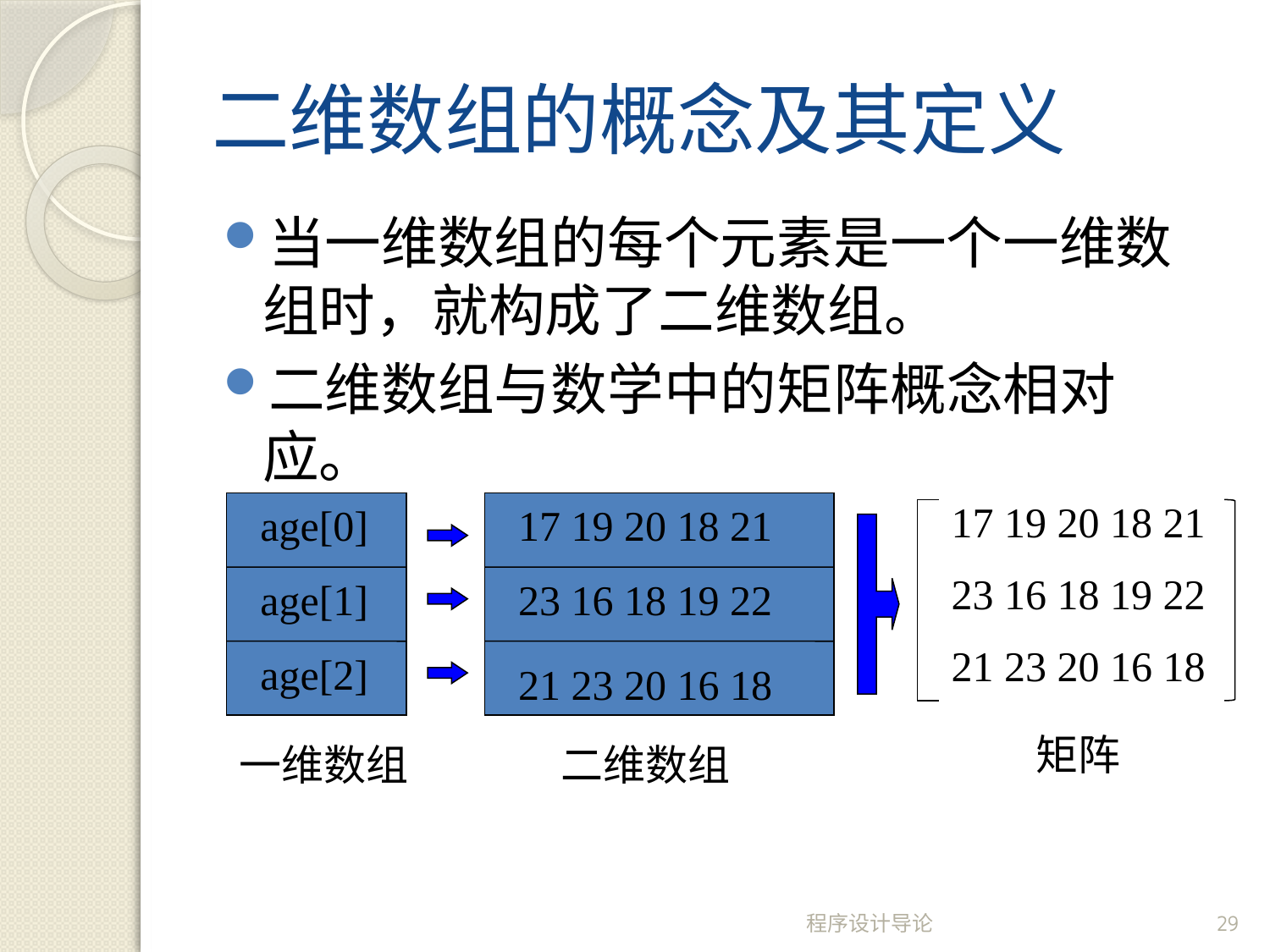

# 二维数组的概念及其定义
当一维数组的每个元素是一个一维数组时，就构成了二维数组。
二维数组与数学中的矩阵概念相对应。
17 19 20 18 21
23 16 18 19 22
21 23 20 16 18

age[0]

17 19 20 18 21

age[1]

23 16 18 19 22

age[2]

21 23 20 16 18

矩阵
一维数组
二维数组
程序设计导论
29